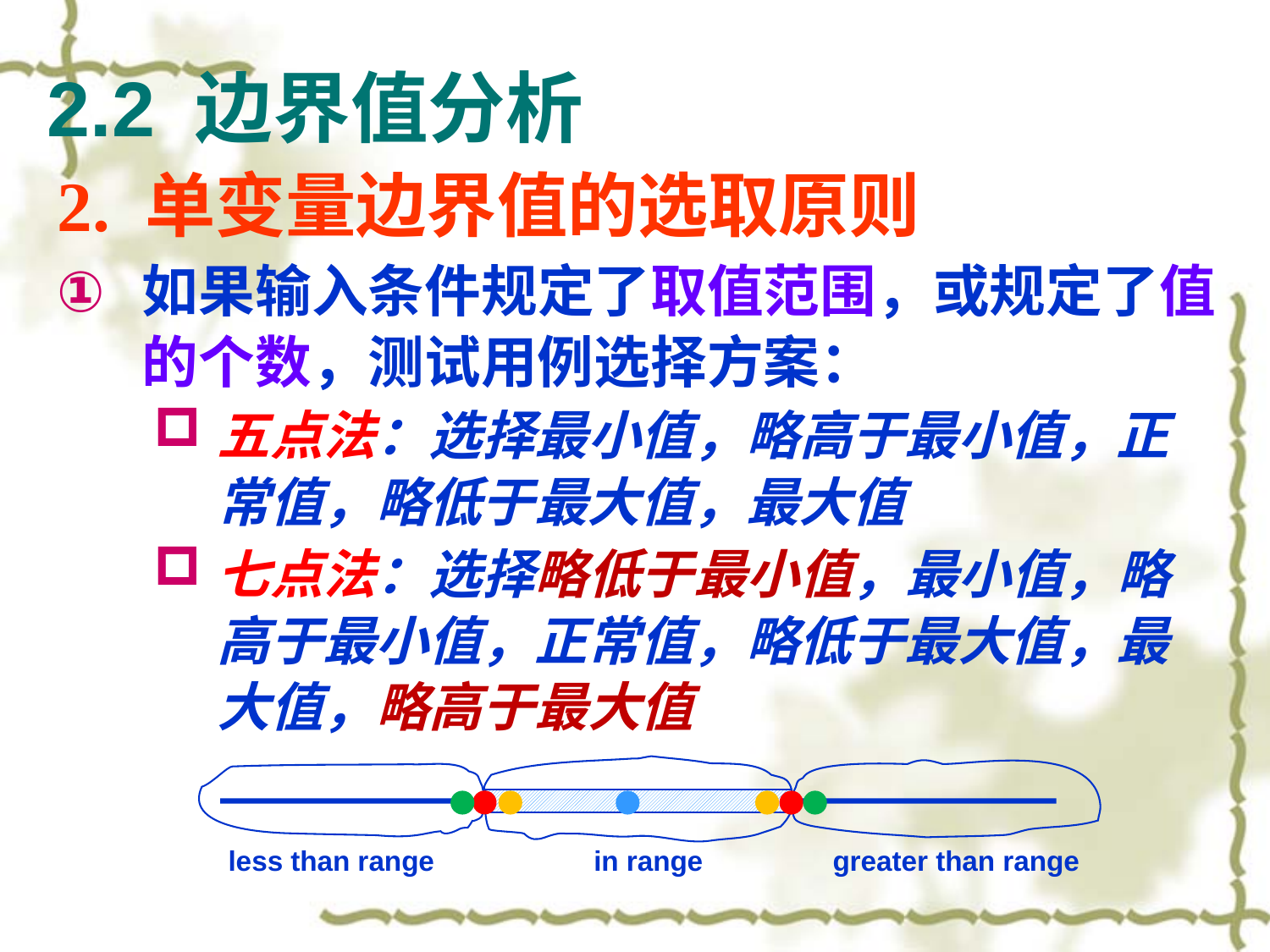

# 2.2 边界值分析
2. 单变量边界值的选取原则
如果输入条件规定了取值范围，或规定了值的个数，测试用例选择方案：
五点法：选择最小值，略高于最小值，正常值，略低于最大值，最大值
七点法：选择略低于最小值，最小值，略高于最小值，正常值，略低于最大值，最大值，略高于最大值

greater than range

in range

less than range